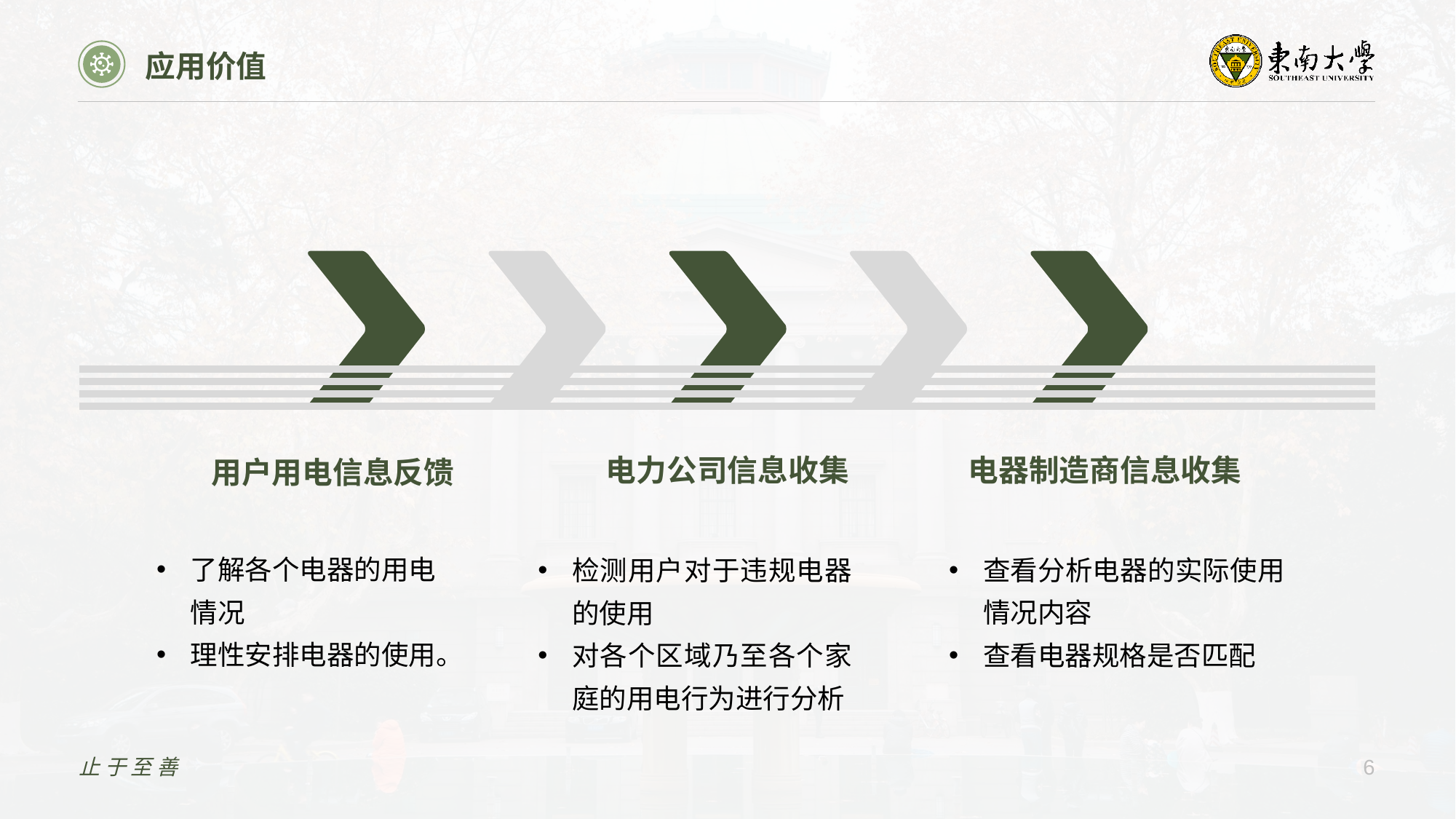

应用价值

电力公司信息收集
电器制造商信息收集
用户用电信息反馈
了解各个电器的用电情况
理性安排电器的使用。
查看分析电器的实际使用情况内容
查看电器规格是否匹配
检测用户对于违规电器的使用
对各个区域乃至各个家庭的用电行为进行分析
止于至善
6